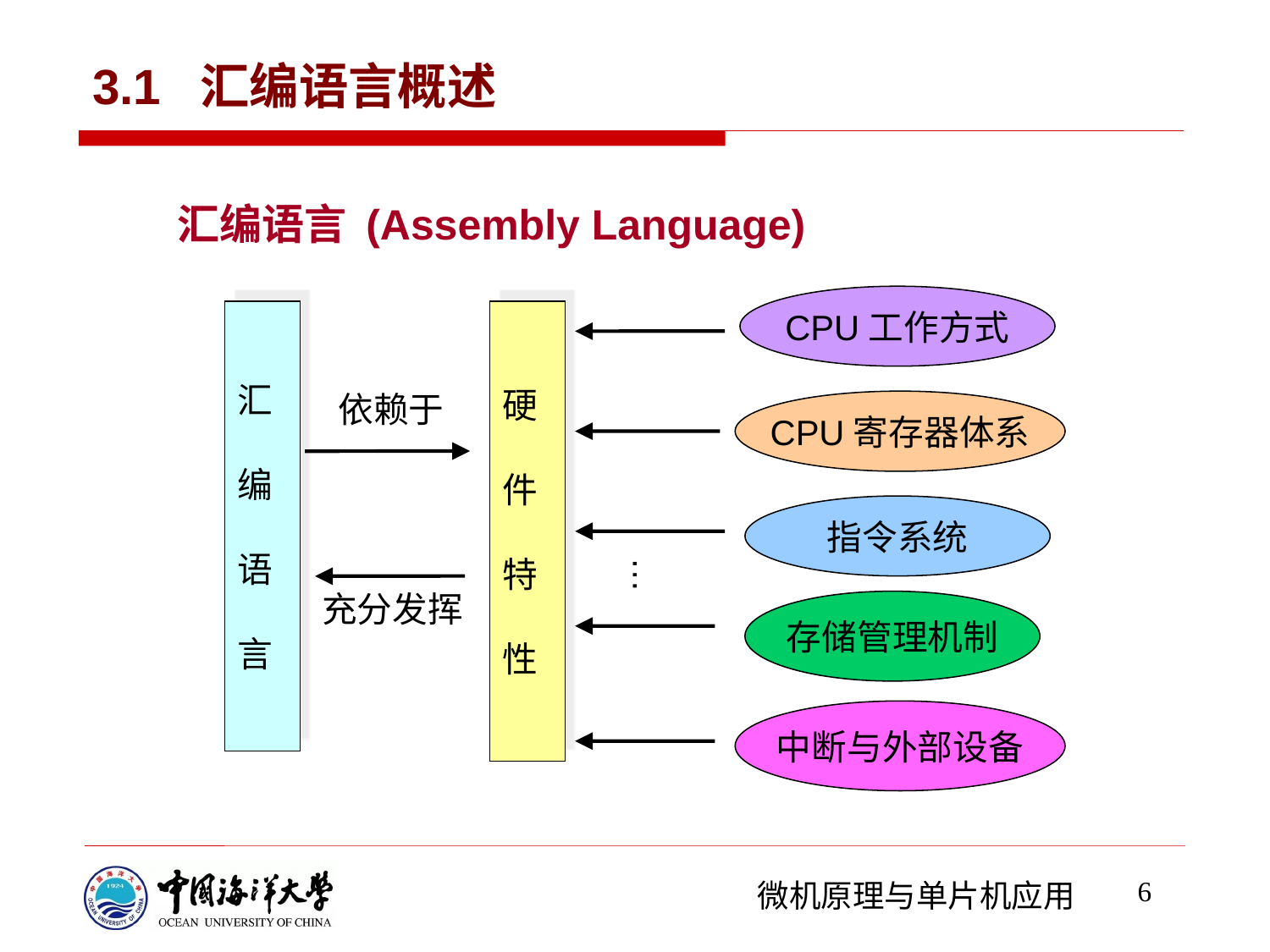

# 3.1  汇编语言概述
 汇编语言 (Assembly Language)
CPU工作方式
汇

编

语

言
硬

件

特

性

依赖于
CPU寄存器体系

指令系统

…

充分发挥
存储管理机制

中断与外部设备

6